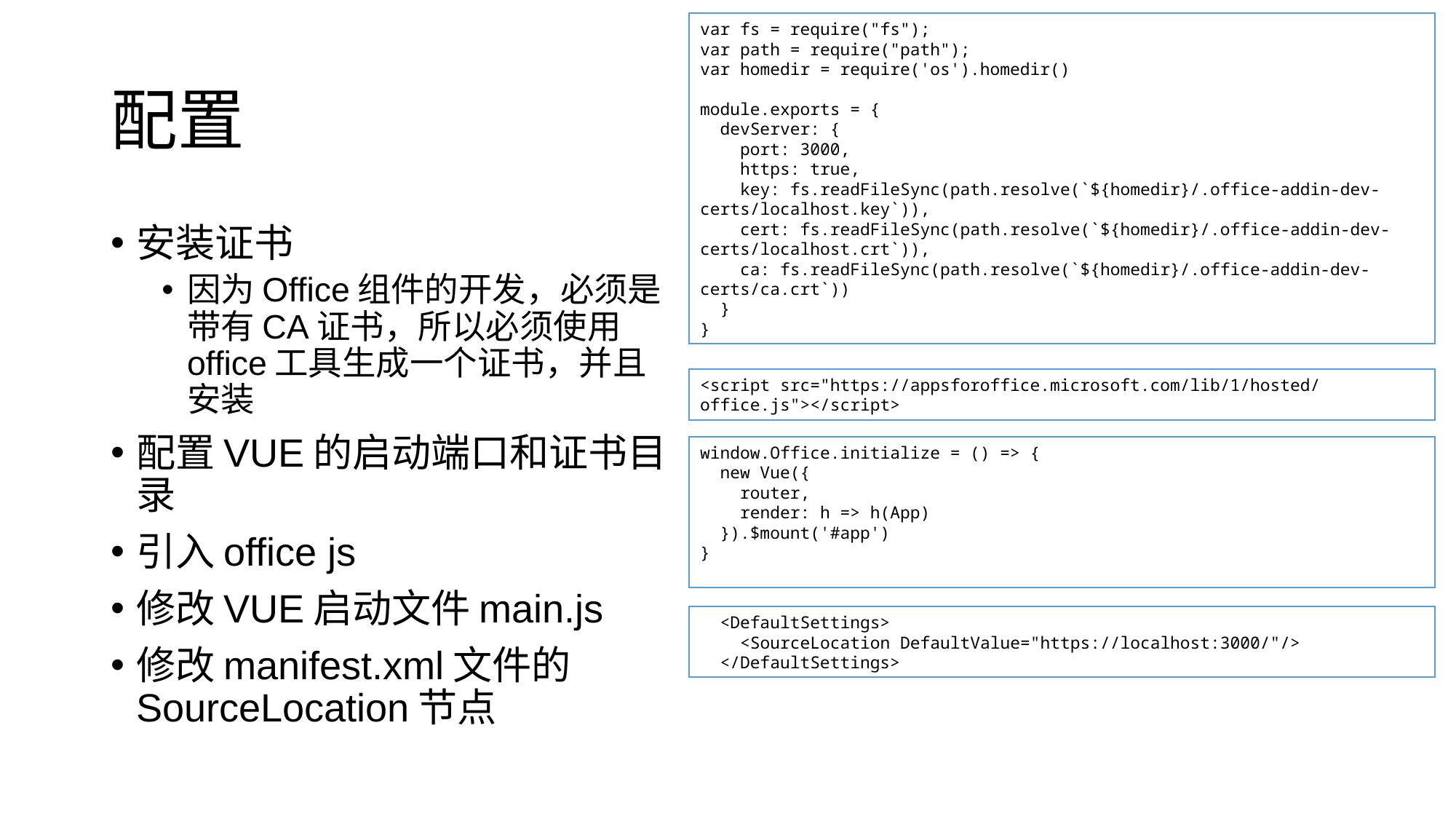

var fs = require("fs");
var path = require("path");
var homedir = require('os').homedir()
module.exports = {
  devServer: {
    port: 3000,
    https: true,
    key: fs.readFileSync(path.resolve(`${homedir}/.office-addin-dev-certs/localhost.key`)),
    cert: fs.readFileSync(path.resolve(`${homedir}/.office-addin-dev-certs/localhost.crt`)),
    ca: fs.readFileSync(path.resolve(`${homedir}/.office-addin-dev-certs/ca.crt`))
  }
}
# 配置
安装证书
因为Office组件的开发，必须是带有CA证书，所以必须使用office工具生成一个证书，并且安装
配置VUE的启动端口和证书目录
引入office js
修改VUE启动文件main.js
修改manifest.xml文件的SourceLocation节点
<script src="https://appsforoffice.microsoft.com/lib/1/hosted/office.js"></script>
window.Office.initialize = () => {
  new Vue({
    router,
    render: h => h(App)
  }).$mount('#app')
}

  <DefaultSettings>
    <SourceLocation DefaultValue="https://localhost:3000/"/>
  </DefaultSettings>